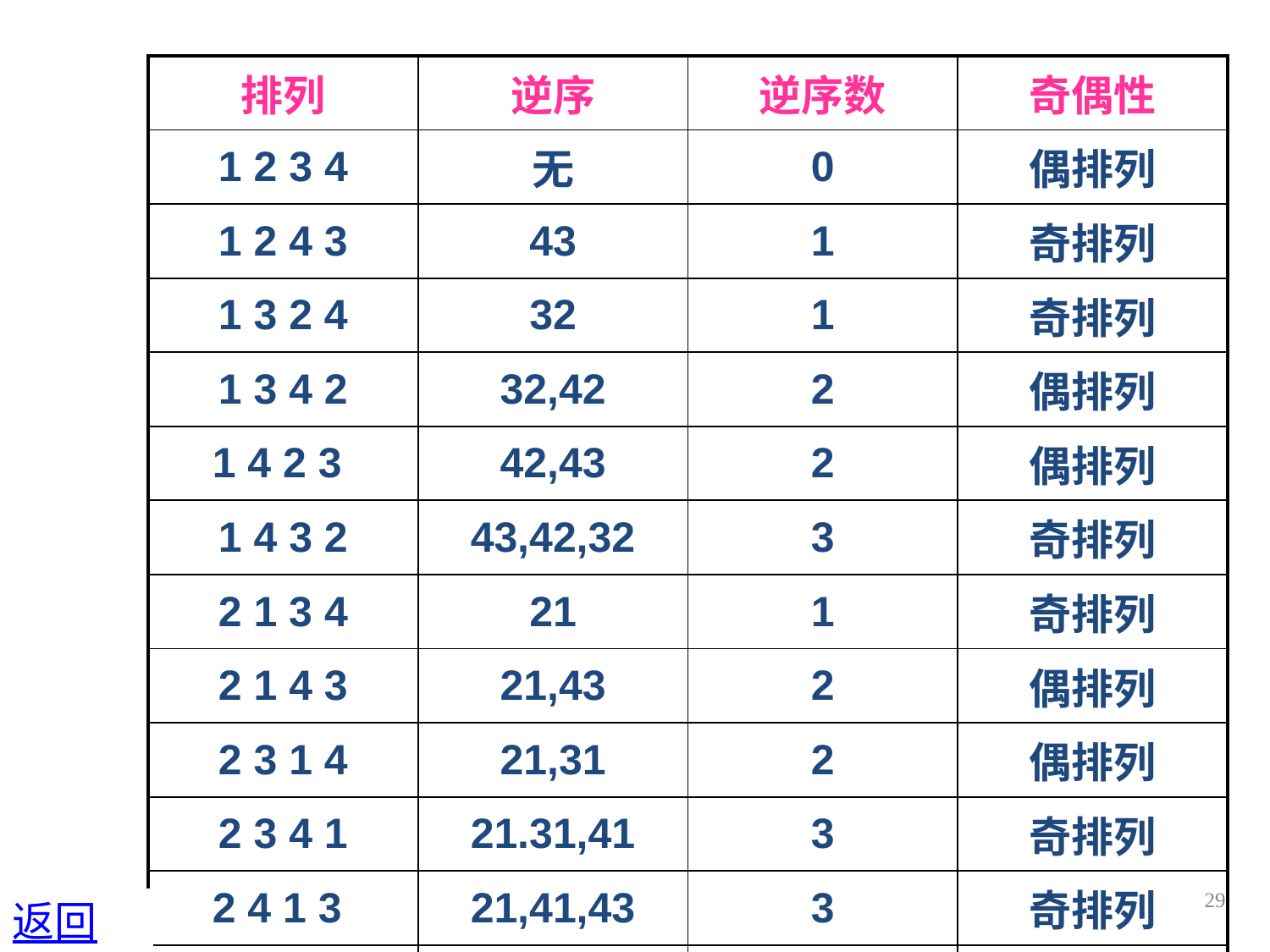

| 排列 | 逆序 | 逆序数 | 奇偶性 |
| --- | --- | --- | --- |
| 1 2 3 4 | 无 | 0 | 偶排列 |
| 1 2 4 3 | 43 | 1 | 奇排列 |
| 1 3 2 4 | 32 | 1 | 奇排列 |
| 1 3 4 2 | 32,42 | 2 | 偶排列 |
| 1 4 2 3 | 42,43 | 2 | 偶排列 |
| 1 4 3 2 | 43,42,32 | 3 | 奇排列 |
| 2 1 3 4 | 21 | 1 | 奇排列 |
| 2 1 4 3 | 21,43 | 2 | 偶排列 |
| 2 3 1 4 | 21,31 | 2 | 偶排列 |
| 2 3 4 1 | 21.31,41 | 3 | 奇排列 |
| 2 4 1 3 | 21,41,43 | 3 | 奇排列 |
| 2 4 3 1 | 21,43,41,31 | 4 | 偶排列 |
29
返回